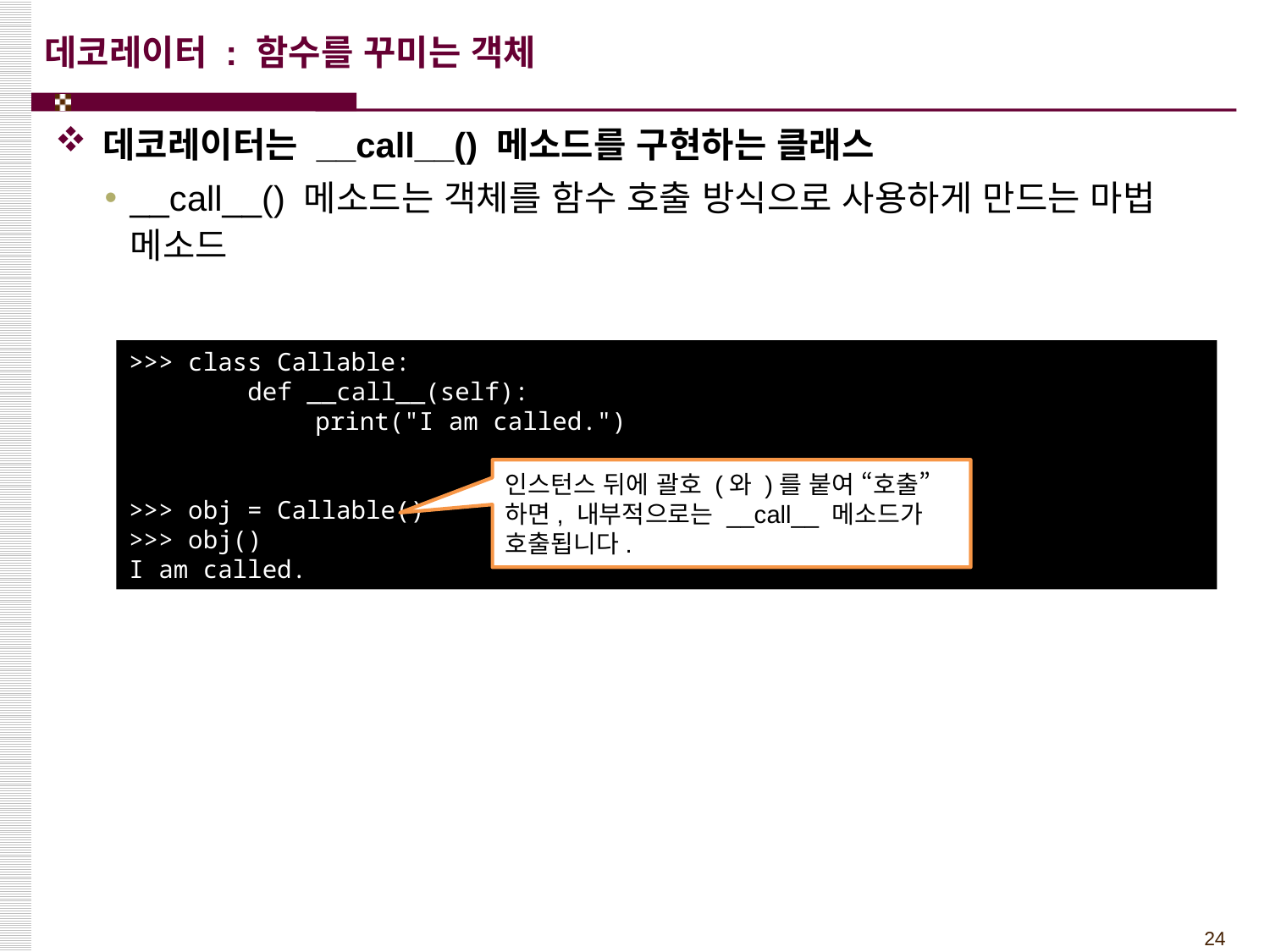

# 데코레이터 : 함수를 꾸미는 객체
데코레이터는 __call__() 메소드를 구현하는 클래스
__call__() 메소드는 객체를 함수 호출 방식으로 사용하게 만드는 마법 메소드

>>> class Callable:
        def __call__(self):
	    print("I am called.")

>>> obj = Callable()
>>> obj()
I am called.
인스턴스 뒤에 괄호 (와 )를 붙여 “호출”하면, 내부적으로는 __call__ 메소드가 호출됩니다.